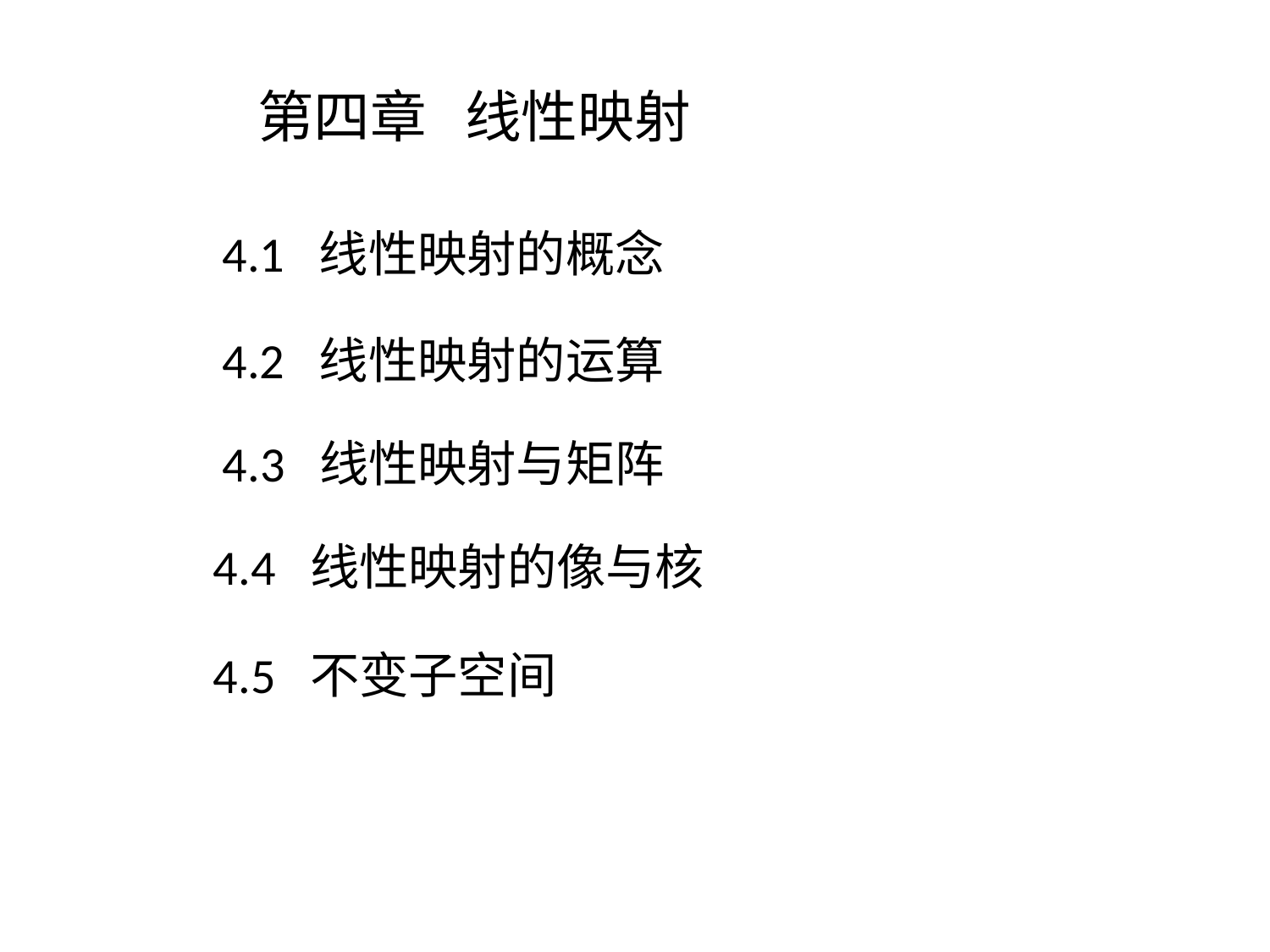

第四章   线性映射
4.1  线性映射的概念
4.2  线性映射的运算
4.3  线性映射与矩阵
4.4  线性映射的像与核
4.5  不变子空间